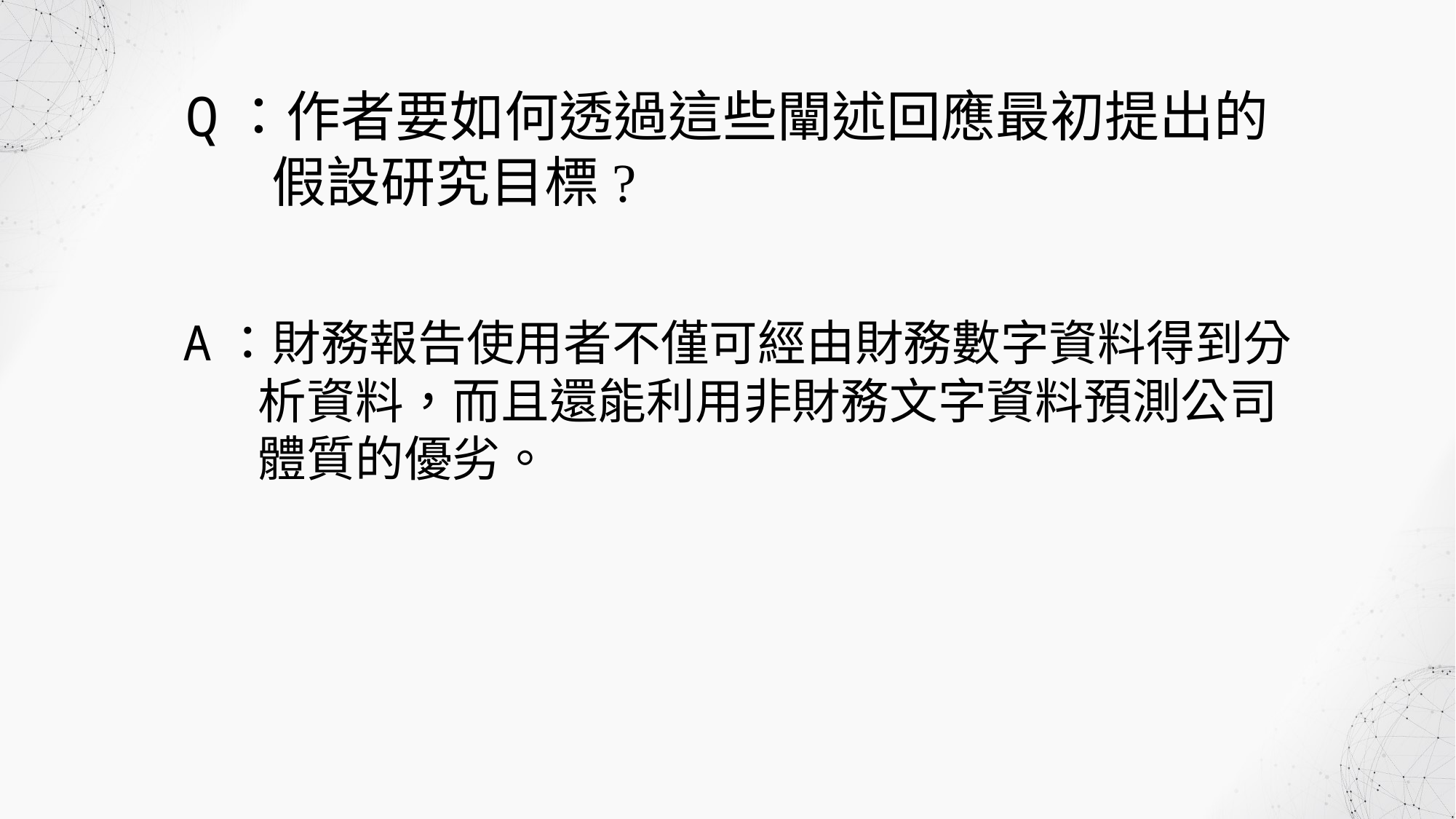

Q：作者要如何透過這些闡述回應最初提出的假設研究目標?
A：財務報告使用者不僅可經由財務數字資料得到分析資料，而且還能利用非財務文字資料預測公司體質的優劣。